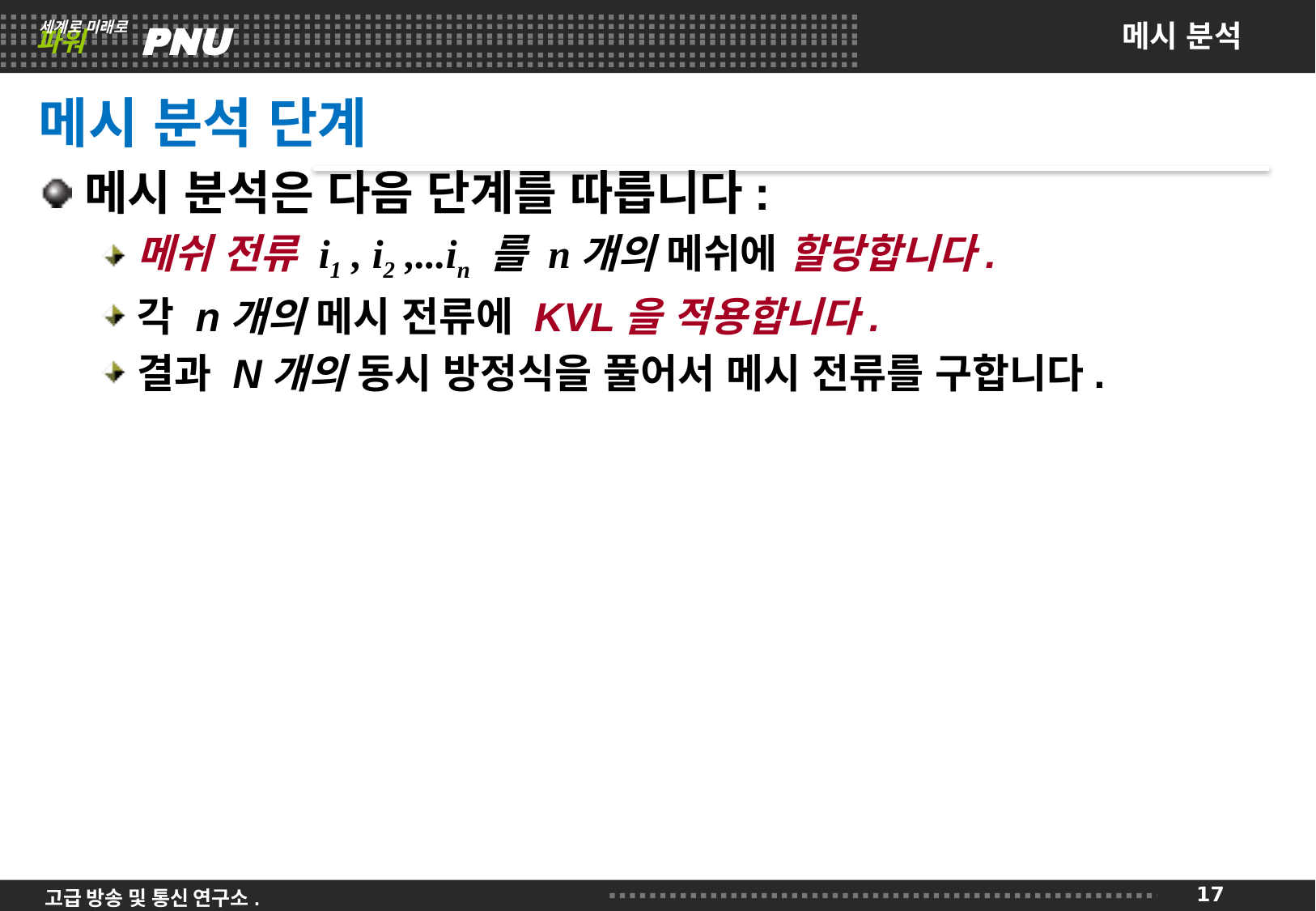

# 메시 분석
메시 분석 단계
메시 분석은 다음 단계를 따릅니다:
메쉬 전류 i1 , i2 ,...in 를 n개의 메쉬에 할당합니다.
각 n개의 메시 전류에 KVL을 적용합니다.
결과 N개의 동시 방정식을 풀어서 메시 전류를 구합니다.